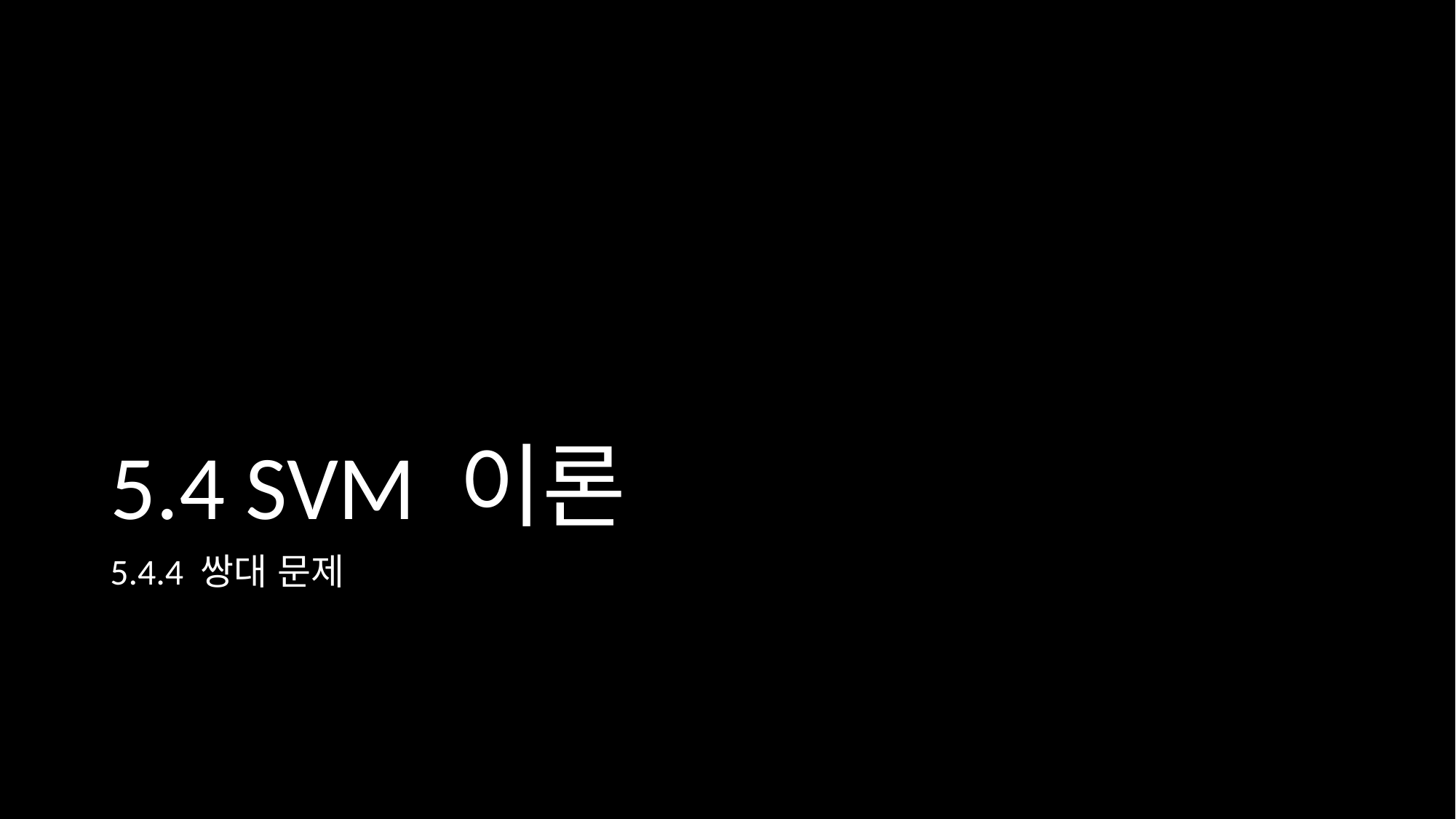

# 5.4 SVM 이론
5.4.4 쌍대 문제